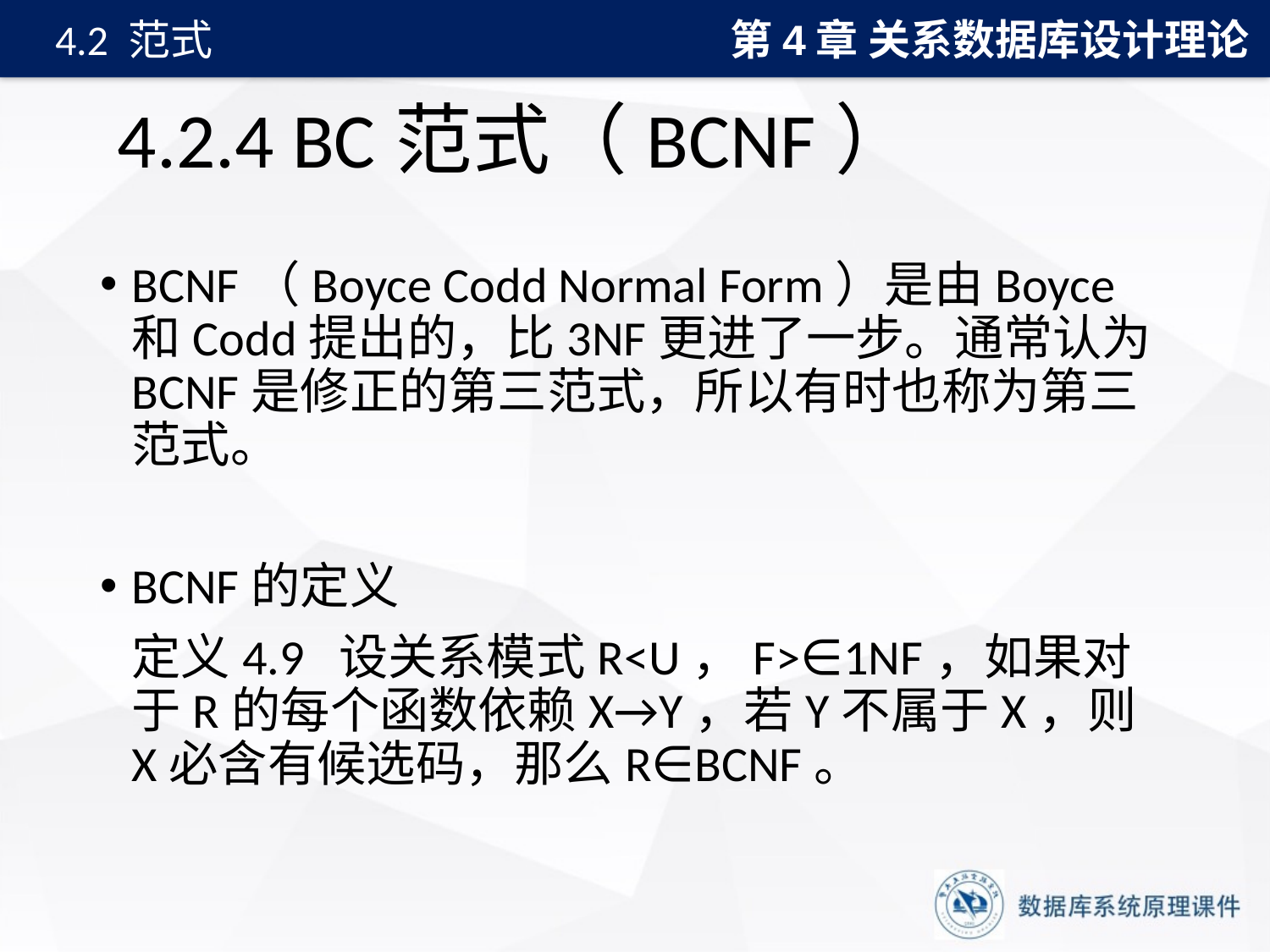

第4章 关系数据库设计理论
4.2 范式
# 4.2.4 BC范式（BCNF）
BCNF（Boyce Codd Normal Form）是由Boyce和Codd提出的，比3NF更进了一步。通常认为BCNF是修正的第三范式，所以有时也称为第三范式。

BCNF的定义
	定义4.9  设关系模式R<U，F>∈1NF，如果对于R的每个函数依赖X→Y，若Y不属于X，则X必含有候选码，那么R∈BCNF。